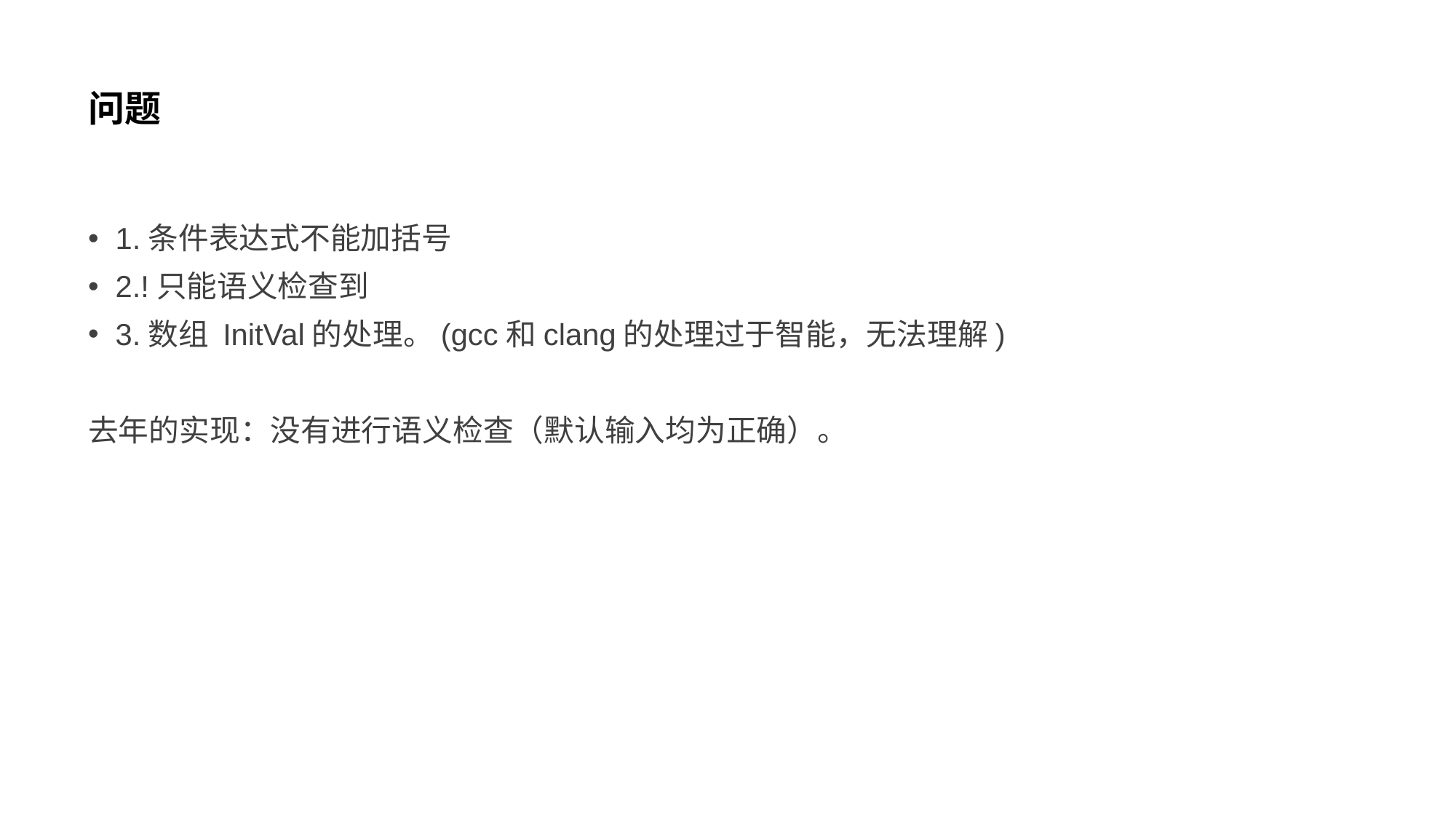

# 问题
1.条件表达式不能加括号
2.!只能语义检查到
3.数组 InitVal的处理。(gcc和clang的处理过于智能，无法理解)

去年的实现：没有进行语义检查（默认输入均为正确）。